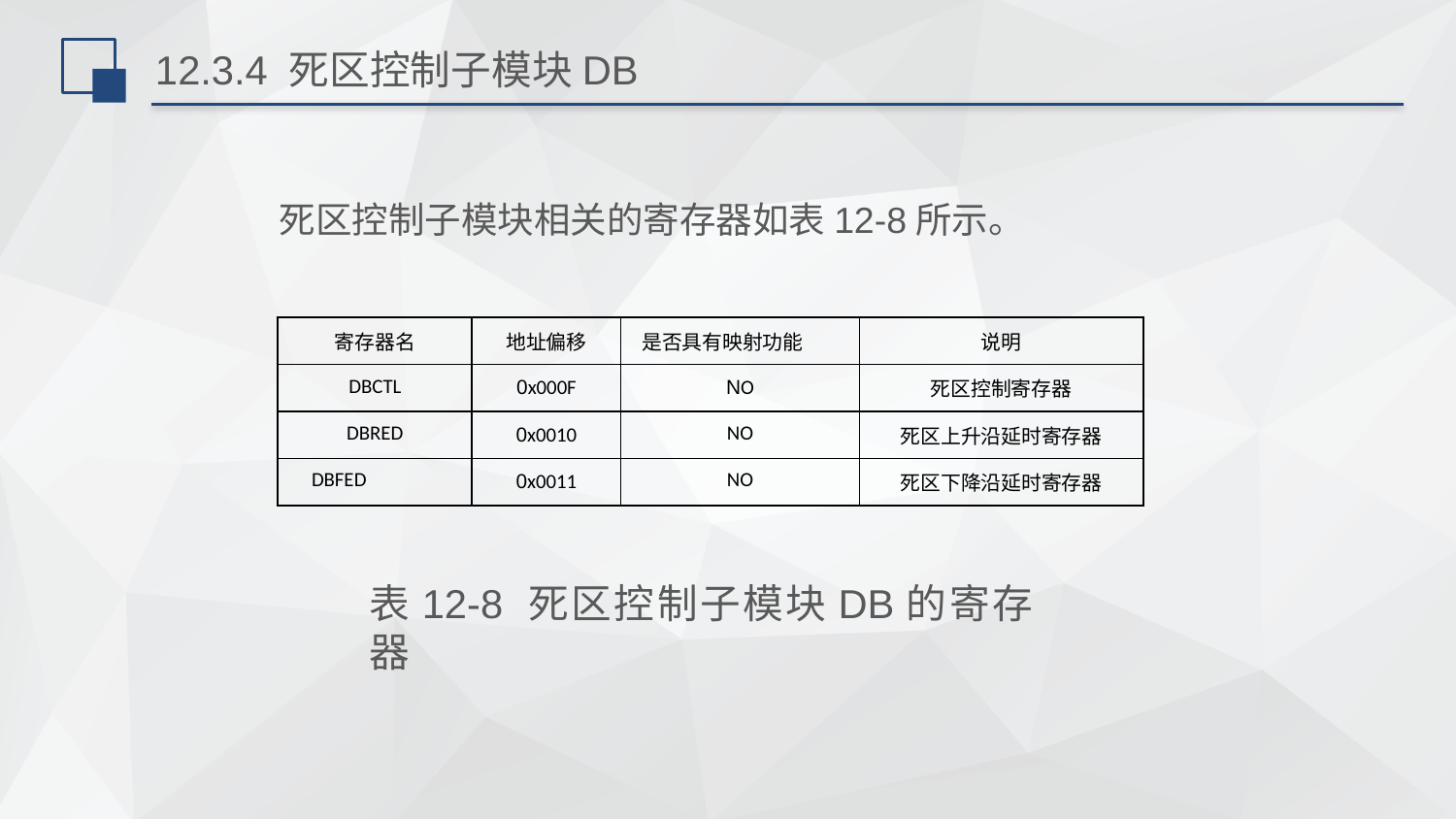

# 12.3.4 死区控制子模块DB
死区控制子模块相关的寄存器如表12-8所示。
| 寄存器名 | 地址偏移 | 是否具有映射功能 | 说明 |
| --- | --- | --- | --- |
| DBCTL | 0x000F | NO | 死区控制寄存器 |
| DBRED | 0x0010 | NO | 死区上升沿延时寄存器 |
| DBFED | 0x0011 | NO | 死区下降沿延时寄存器 |
表12-8 死区控制子模块DB的寄存器